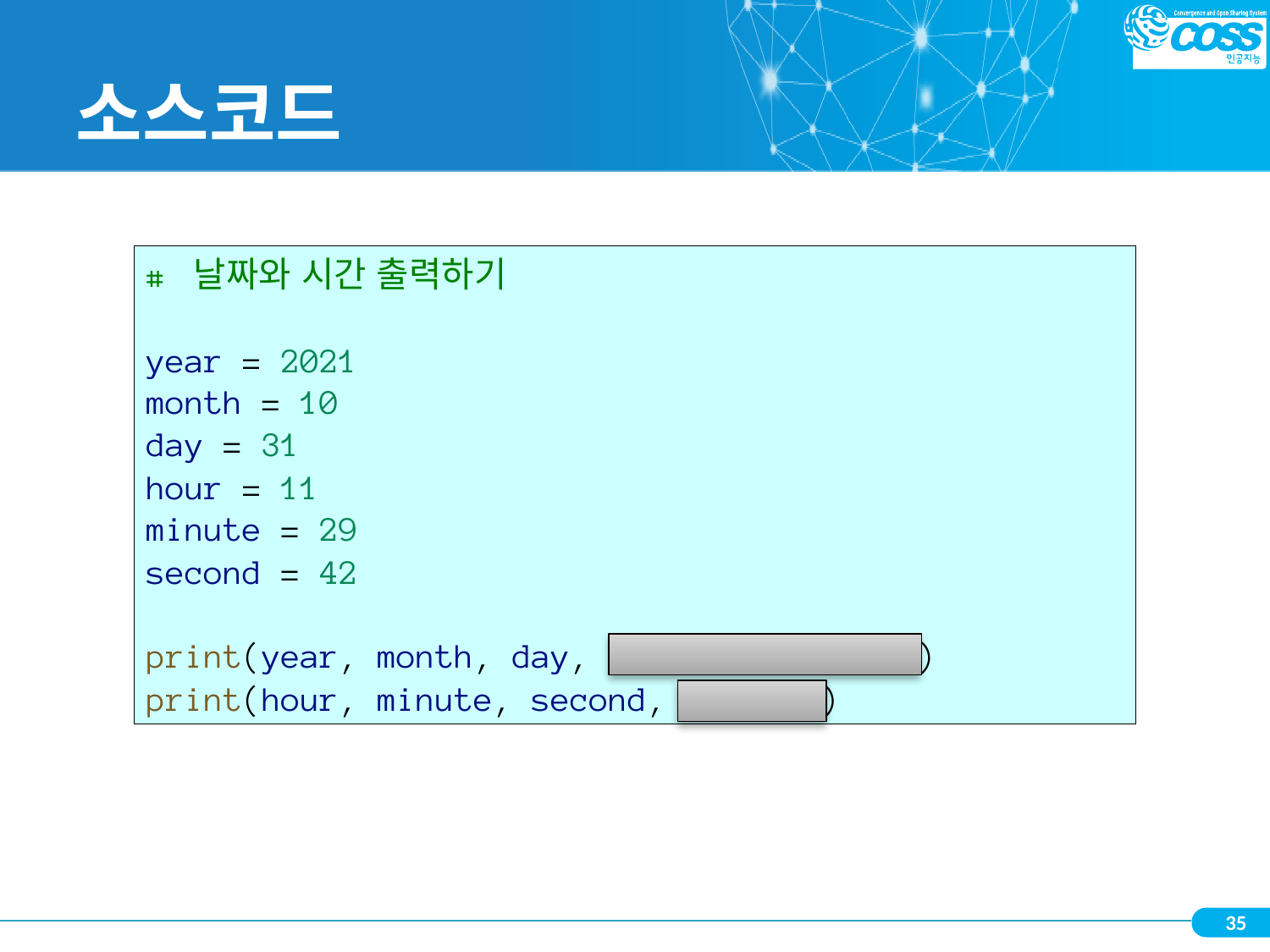

# 소스코드

# 날짜와 시간 출력하기
year = 2021
month = 10
day = 31
hour = 11
minute = 29
second = 42

print(year, month, day, sep='/', end=' ')
print(hour, minute, second, sep=':')